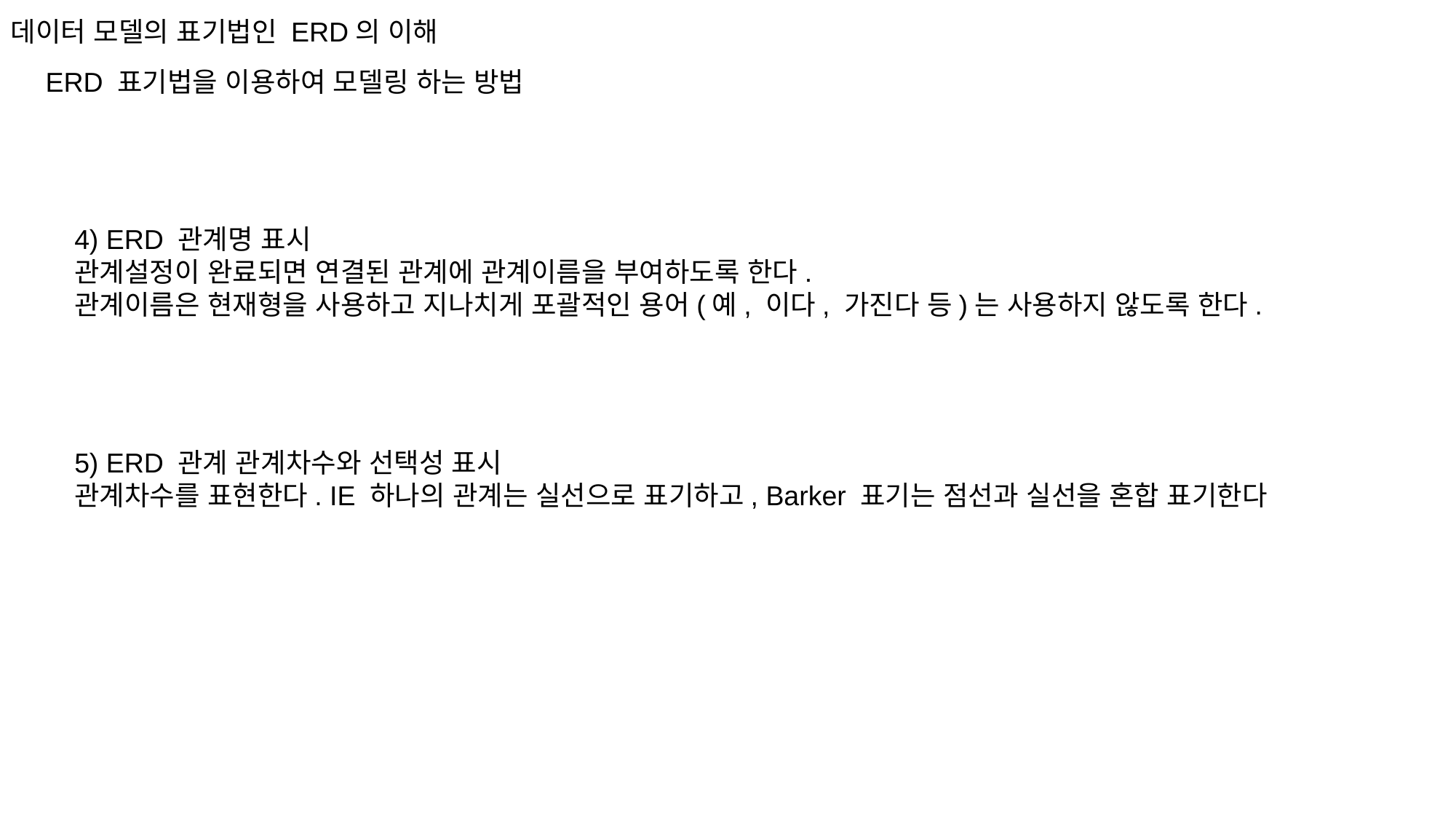

데이터 모델의 표기법인 ERD의 이해
ERD 표기법을 이용하여 모델링 하는 방법
4) ERD 관계명 표시
관계설정이 완료되면 연결된 관계에 관계이름을 부여하도록 한다.
관계이름은 현재형을 사용하고 지나치게 포괄적인 용어(예, 이다, 가진다 등)는 사용하지 않도록 한다.
5) ERD 관계 관계차수와 선택성 표시
관계차수를 표현한다. IE 하나의 관계는 실선으로 표기하고, Barker 표기는 점선과 실선을 혼합 표기한다